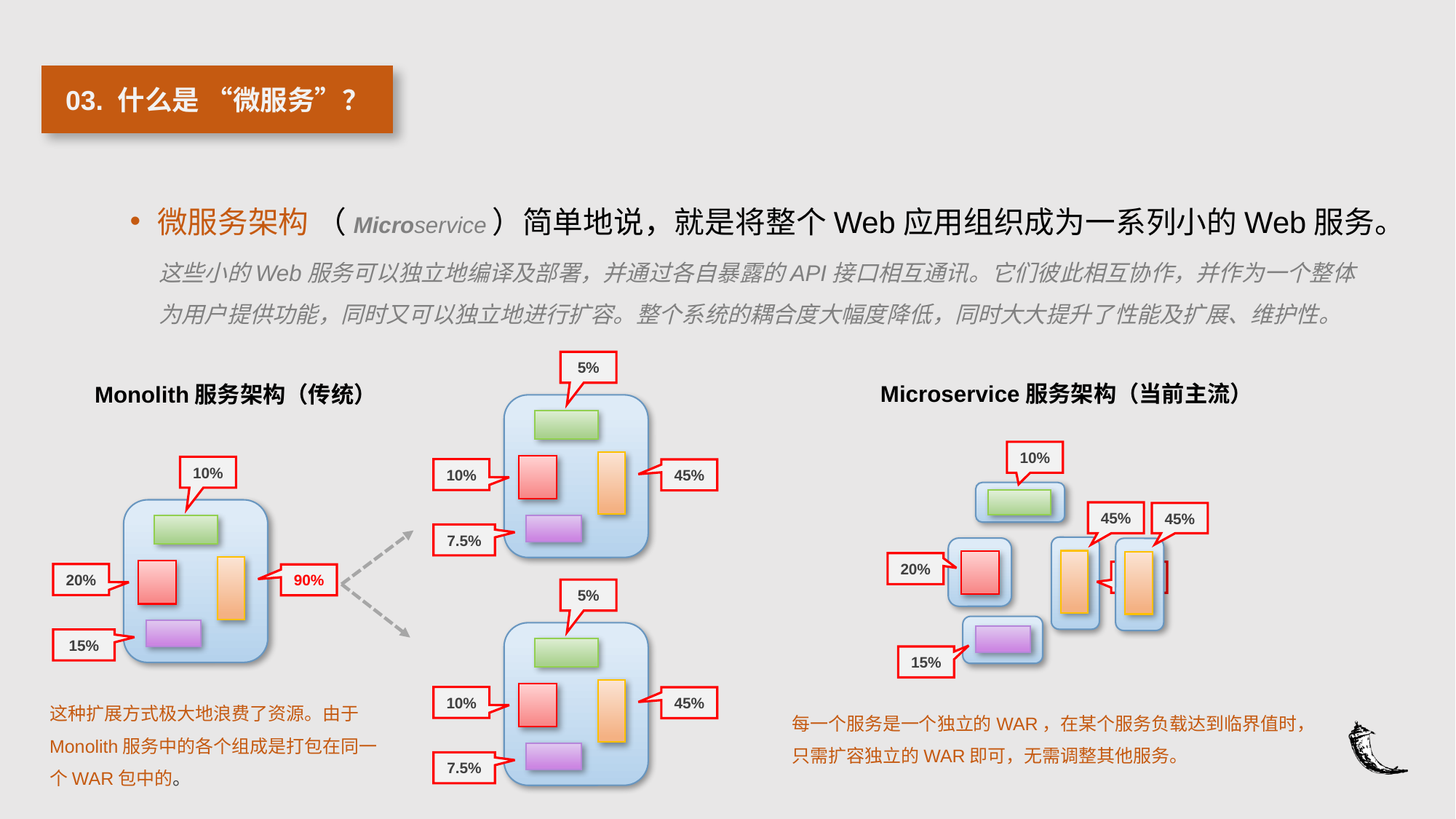

03. 什么是 “微服务”？
微服务架构 （Microservice）简单地说，就是将整个Web应用组织成为一系列小的Web服务。
这些小的Web服务可以独立地编译及部署，并通过各自暴露的API接口相互通讯。它们彼此相互协作，并作为一个整体为用户提供功能，同时又可以独立地进行扩容。整个系统的耦合度大幅度降低，同时大大提升了性能及扩展、维护性。
5%
Microservice服务架构（当前主流）
Monolith服务架构（传统）

10%

10%
10%
45%

45%
45%

7.5%

20%

90%
20%
90%
5%

15%

15%

这种扩展方式极大地浪费了资源。由于Monolith服务中的各个组成是打包在同一个WAR包中的。
10%
45%
每一个服务是一个独立的WAR，在某个服务负载达到临界值时，只需扩容独立的WAR即可，无需调整其他服务。

7.5%